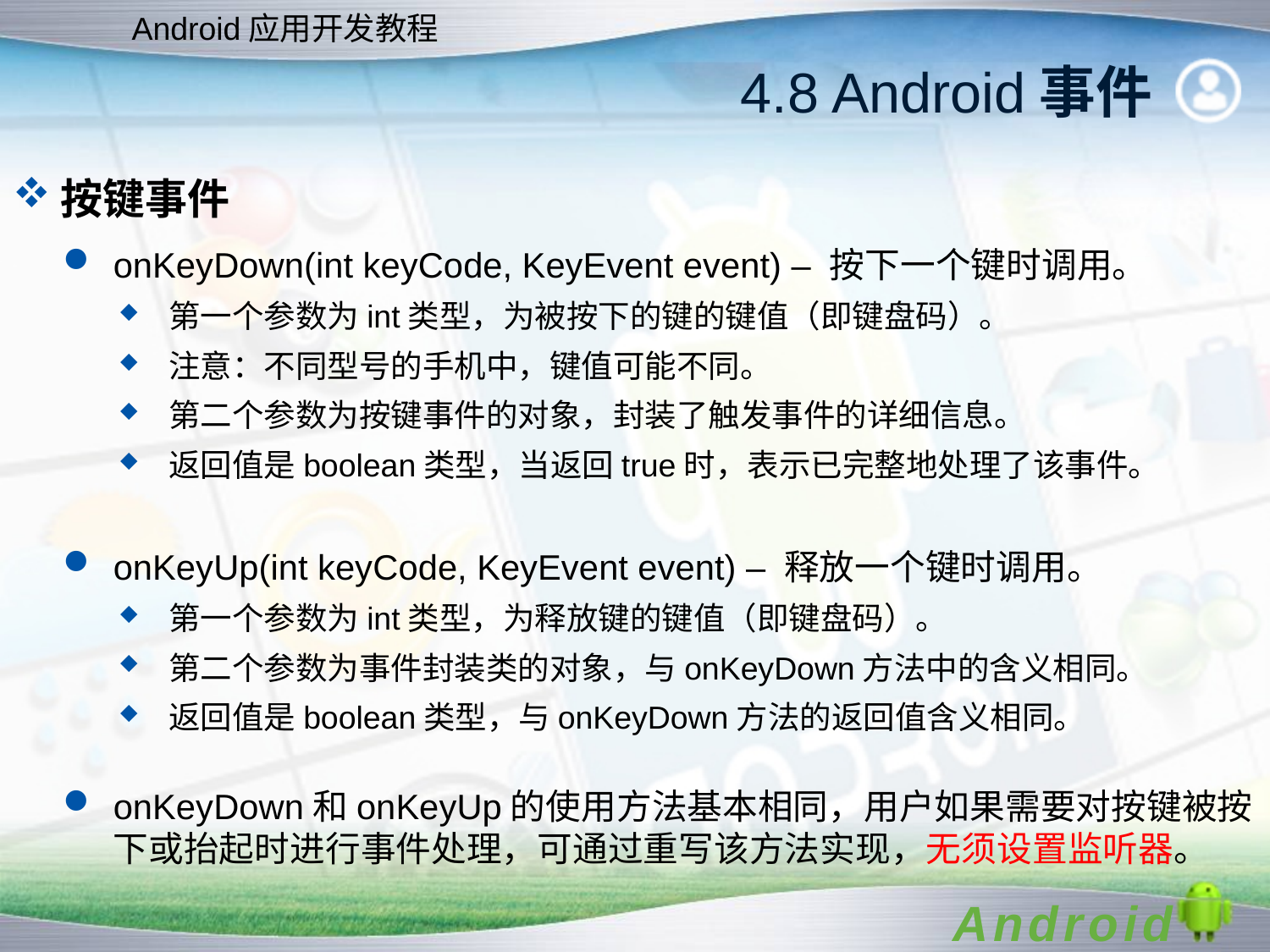

# 4.8 Android事件
按键事件
onKeyDown(int keyCode, KeyEvent event) – 按下一个键时调用。
第一个参数为int类型，为被按下的键的键值（即键盘码）。
注意：不同型号的手机中，键值可能不同。
第二个参数为按键事件的对象，封装了触发事件的详细信息。
返回值是boolean类型，当返回true时，表示已完整地处理了该事件。

onKeyUp(int keyCode, KeyEvent event) – 释放一个键时调用。
第一个参数为int类型，为释放键的键值（即键盘码）。
第二个参数为事件封装类的对象，与onKeyDown方法中的含义相同。
返回值是boolean类型，与onKeyDown方法的返回值含义相同。

onKeyDown和onKeyUp的使用方法基本相同，用户如果需要对按键被按下或抬起时进行事件处理，可通过重写该方法实现，无须设置监听器。